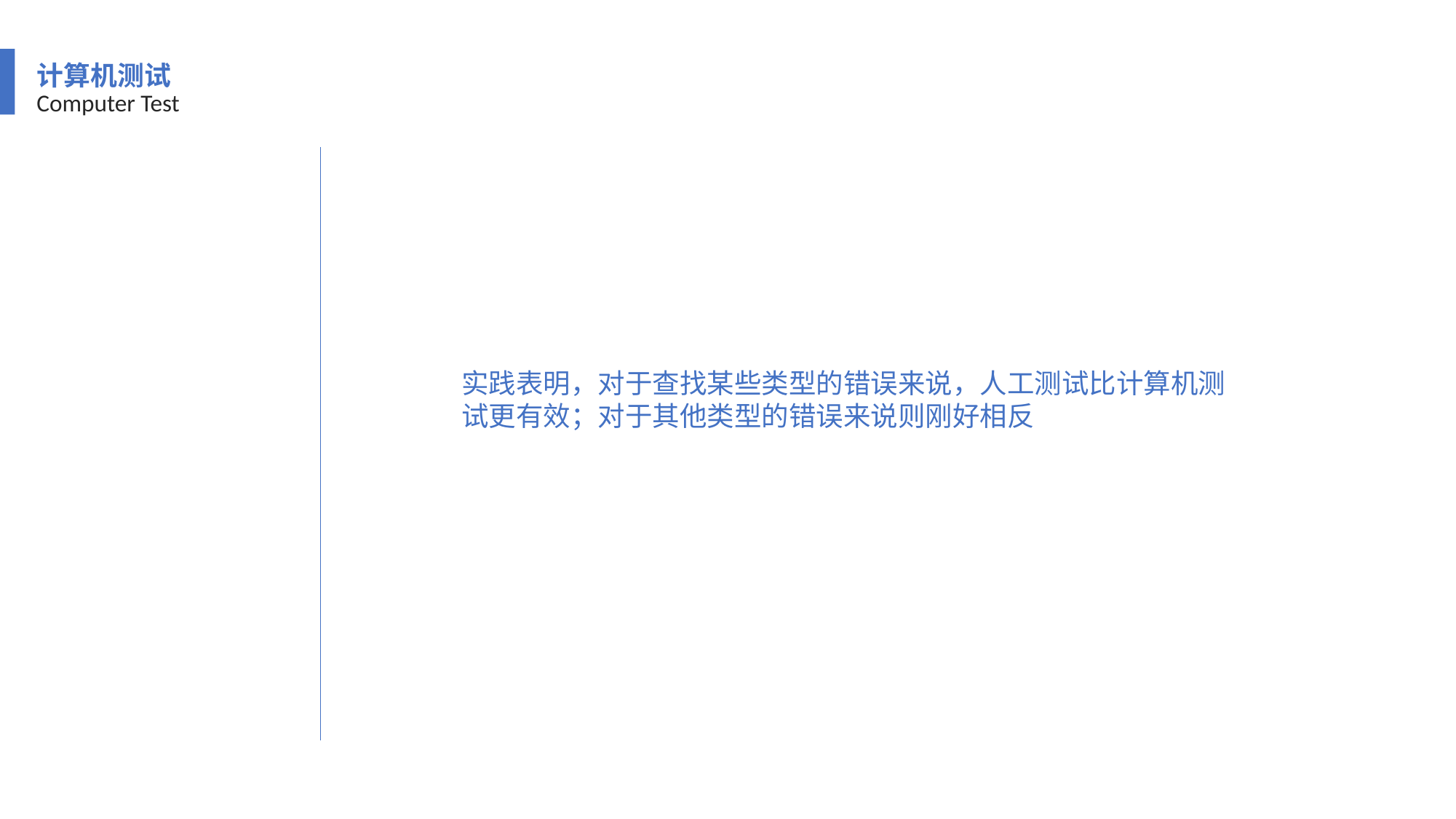

计算机测试
Computer Test
实践表明，对于查找某些类型的错误来说，人工测试比计算机测试更有效；对于其他类型的错误来说则刚好相反